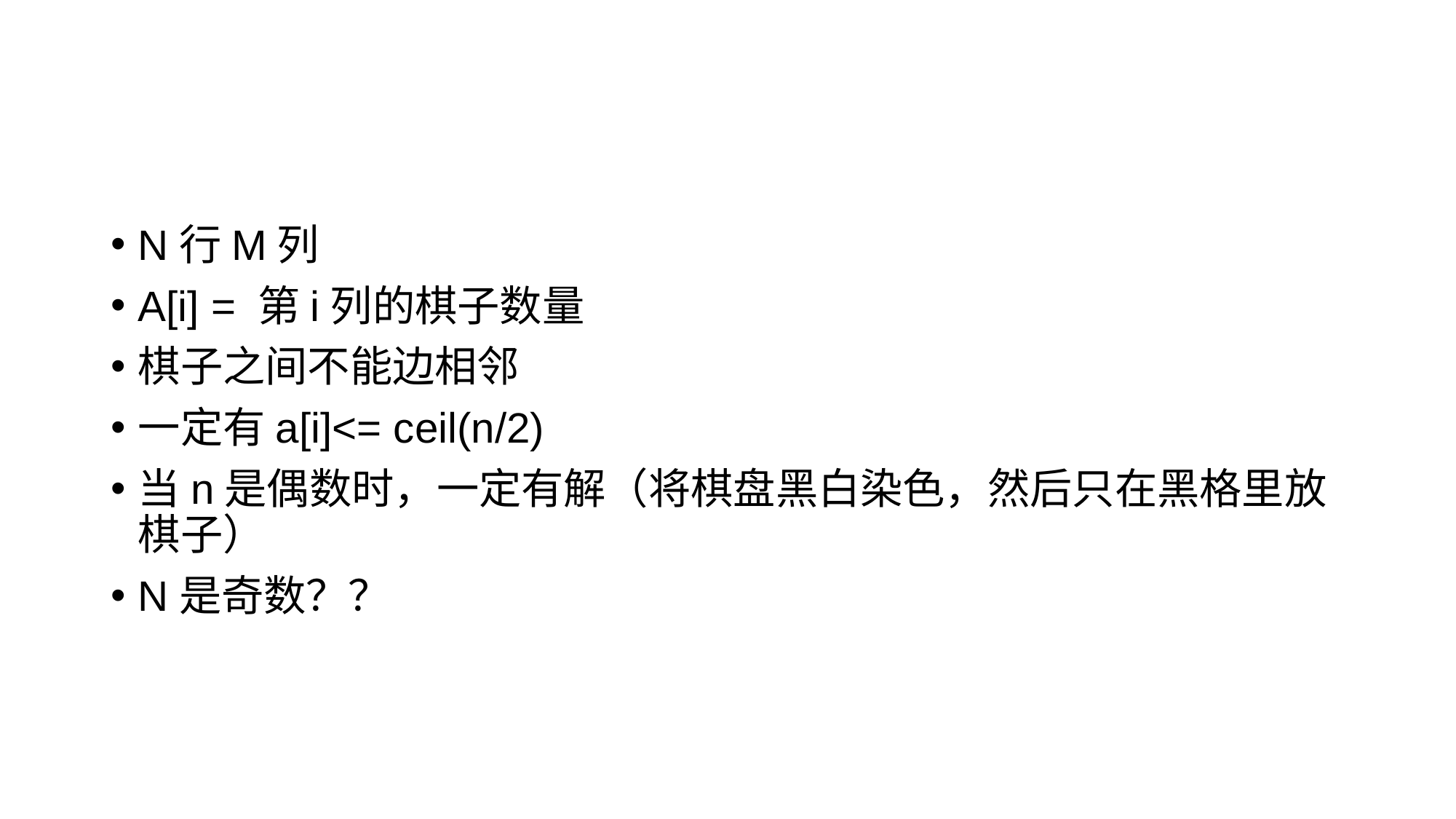

#
N行M列
A[i] = 第i列的棋子数量
棋子之间不能边相邻
一定有a[i]<= ceil(n/2)
当n是偶数时，一定有解（将棋盘黑白染色，然后只在黑格里放棋子）
N是奇数？？